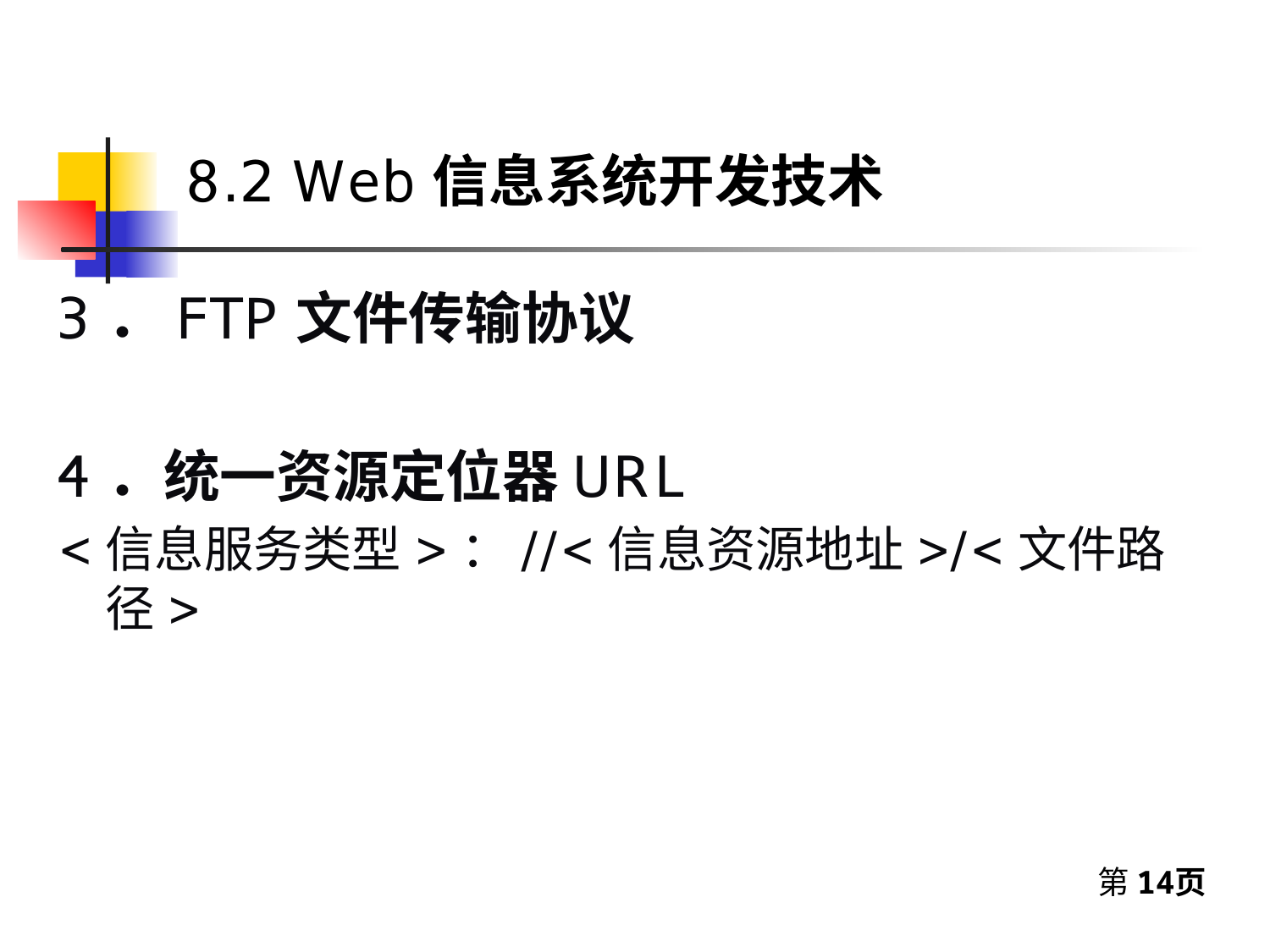

8.2 Web信息系统开发技术
3．FTP文件传输协议

4．统一资源定位器URL
<信息服务类型>：//<信息资源地址>/<文件路径>